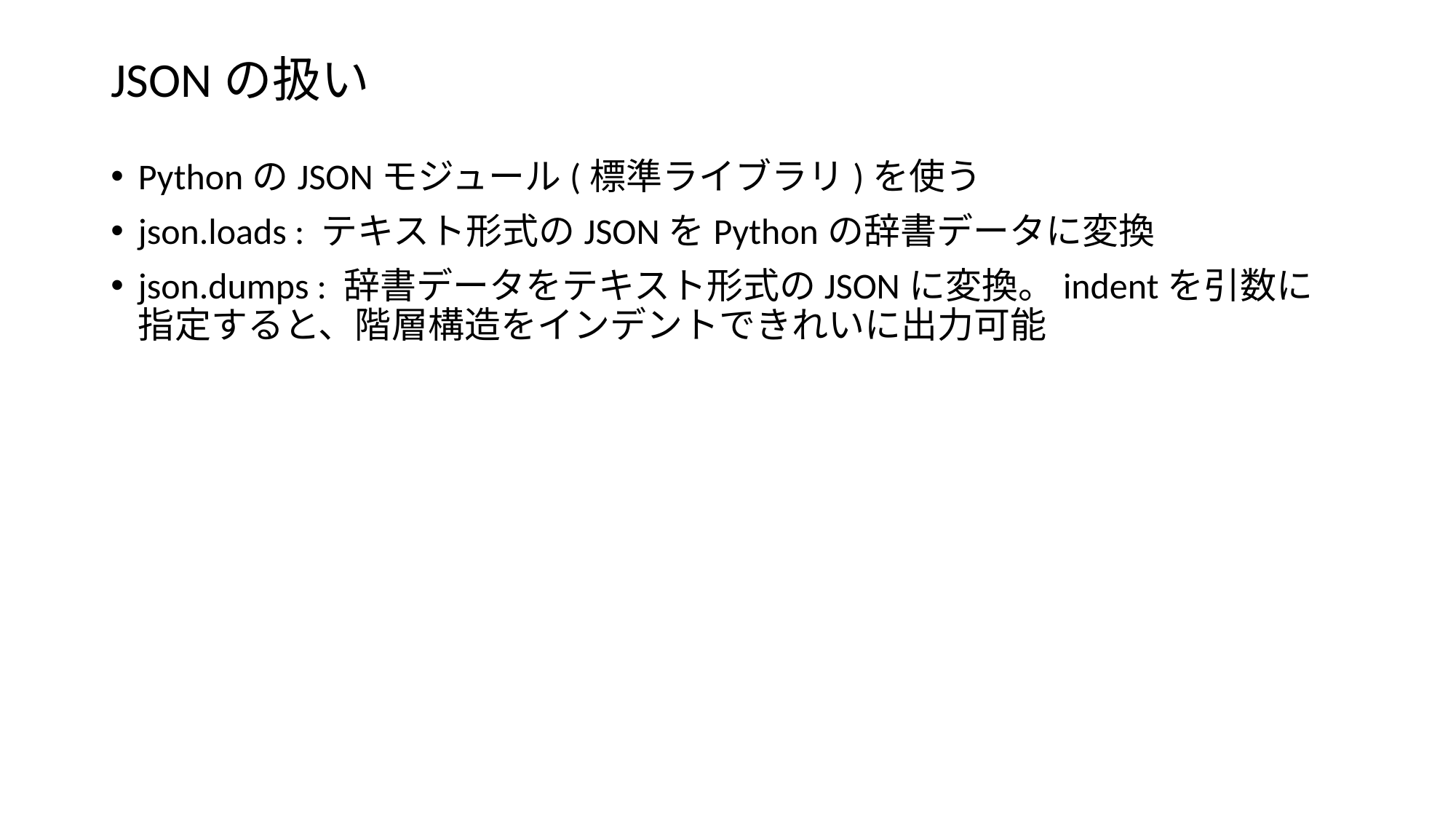

# JSONの扱い
PythonのJSONモジュール(標準ライブラリ)を使う
json.loads : テキスト形式のJSONをPythonの辞書データに変換
json.dumps : 辞書データをテキスト形式のJSONに変換。indentを引数に指定すると、階層構造をインデントできれいに出力可能